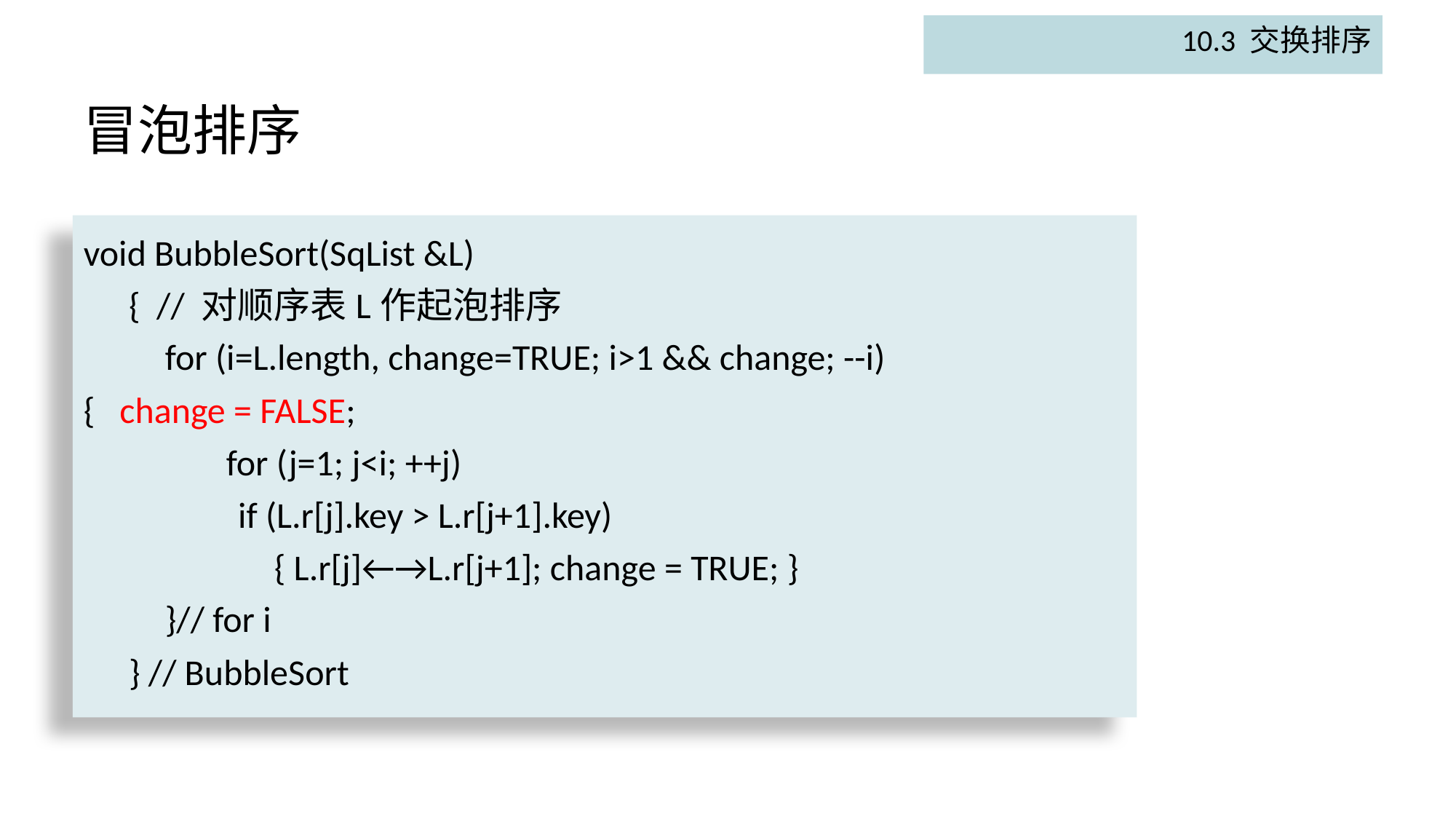

10.3 交换排序
# 冒泡排序
void BubbleSort(SqList &L)
　{  // 对顺序表L作起泡排序
　　for (i=L.length, change=TRUE; i>1 && change; --i)            	{   change = FALSE;
　　　   for (j=1; j<i; ++j)
　　　　if (L.r[j].key > L.r[j+1].key)
　　　　　{ L.r[j]←→L.r[j+1]; change = TRUE; }
　　}// for i
　} // BubbleSort